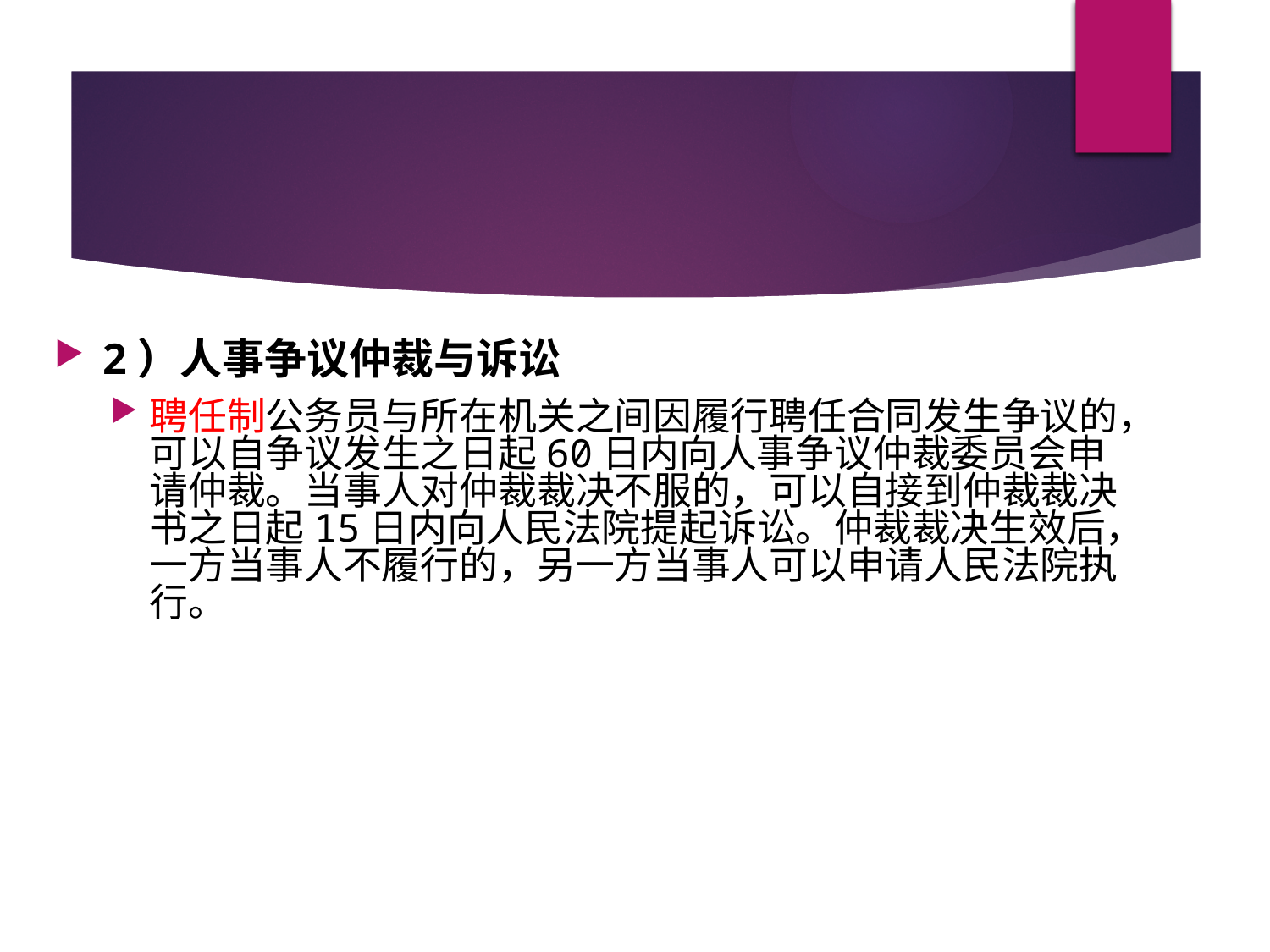

2）人事争议仲裁与诉讼
聘任制公务员与所在机关之间因履行聘任合同发生争议的，可以自争议发生之日起60日内向人事争议仲裁委员会申请仲裁。当事人对仲裁裁决不服的，可以自接到仲裁裁决书之日起15日内向人民法院提起诉讼。仲裁裁决生效后，一方当事人不履行的，另一方当事人可以申请人民法院执行。